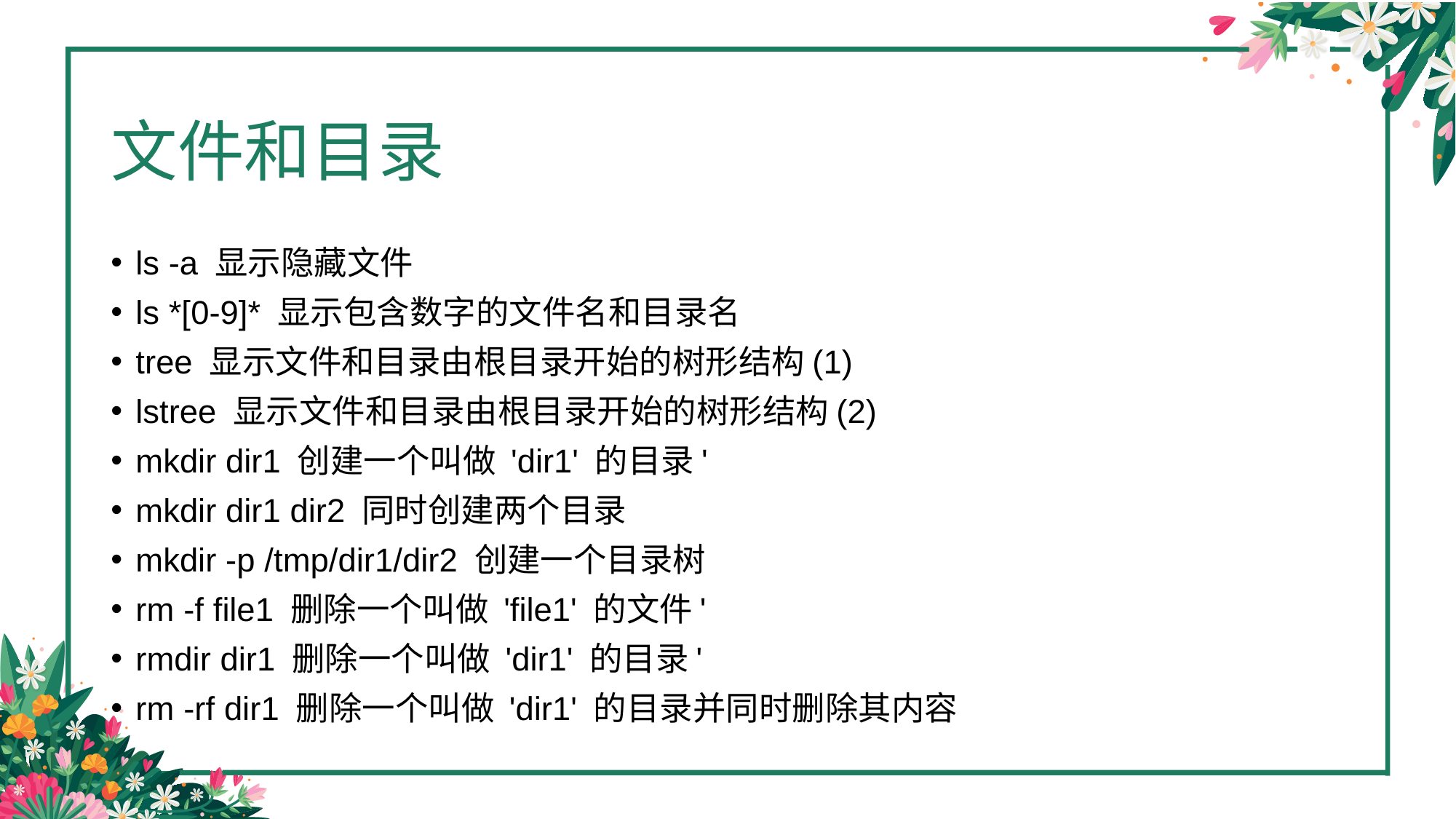

# 文件和目录
ls -a 显示隐藏文件
ls *[0-9]* 显示包含数字的文件名和目录名
tree 显示文件和目录由根目录开始的树形结构(1)
lstree 显示文件和目录由根目录开始的树形结构(2)
mkdir dir1 创建一个叫做 'dir1' 的目录'
mkdir dir1 dir2 同时创建两个目录
mkdir -p /tmp/dir1/dir2 创建一个目录树
rm -f file1 删除一个叫做 'file1' 的文件'
rmdir dir1 删除一个叫做 'dir1' 的目录'
rm -rf dir1 删除一个叫做 'dir1' 的目录并同时删除其内容